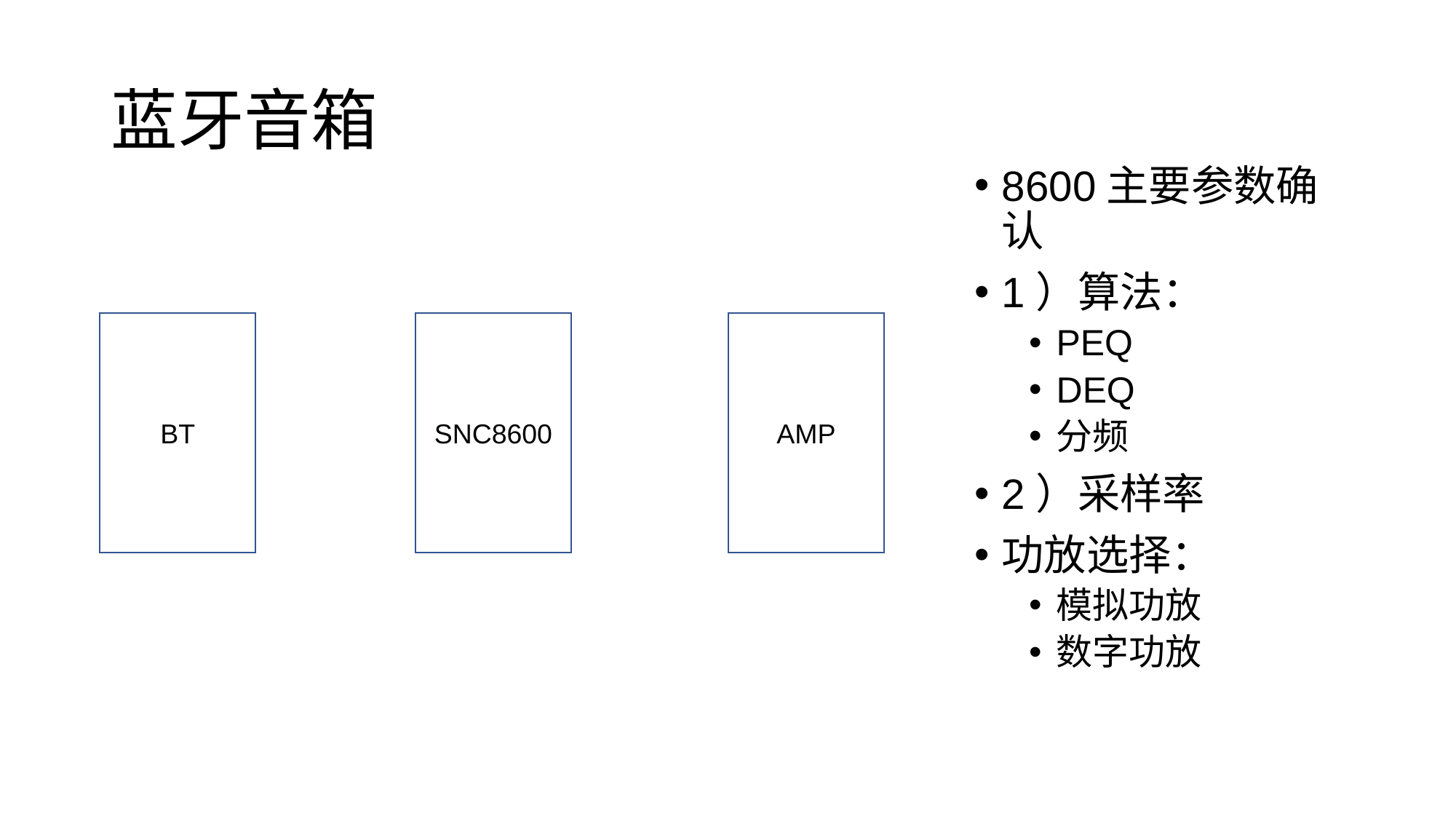

# 蓝牙音箱
8600主要参数确认
1）算法：
PEQ
DEQ
分频
2）采样率
功放选择：
模拟功放
数字功放
BT
SNC8600
AMP